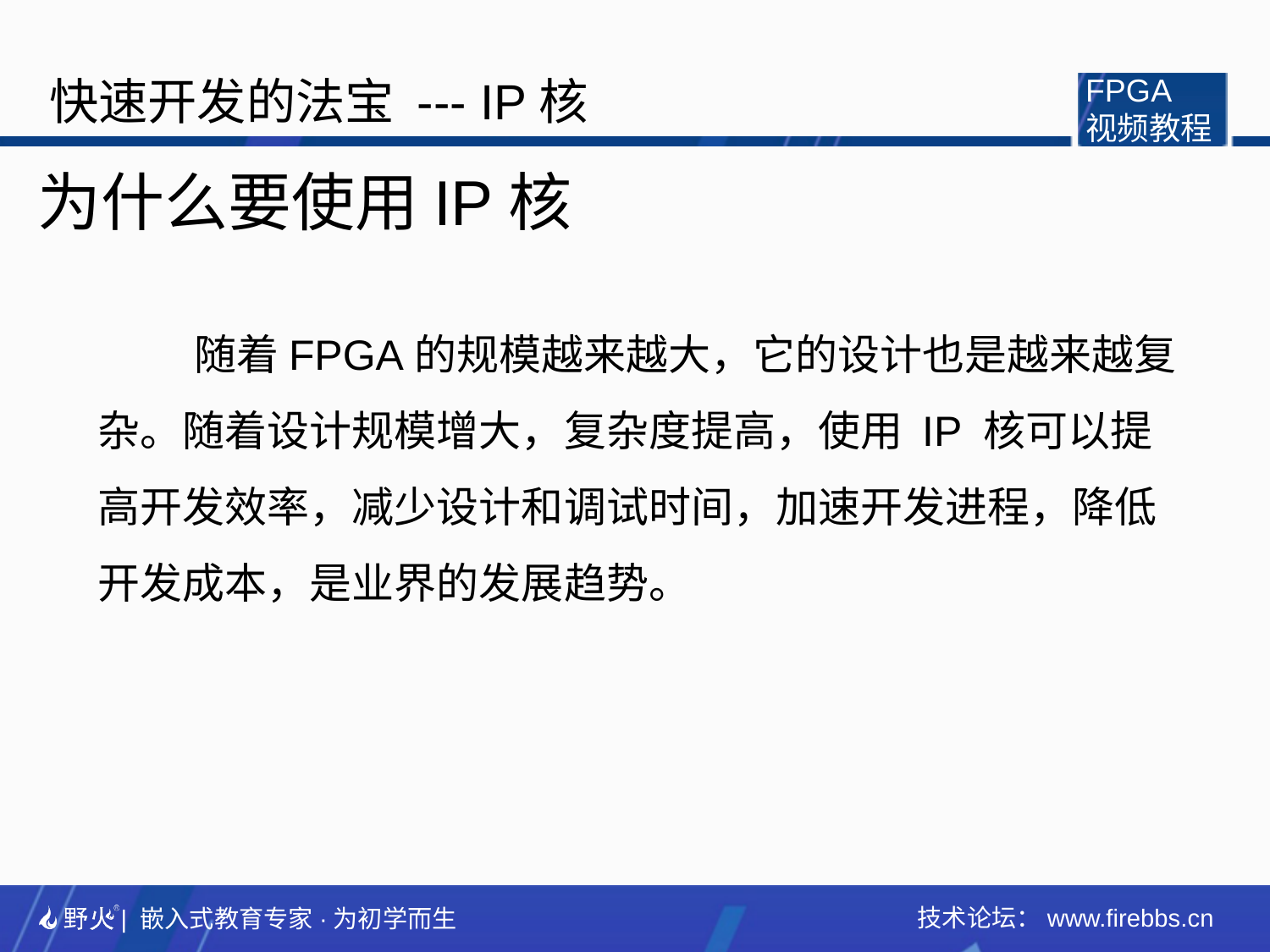

快速开发的法宝 --- IP核
FPGA
视频教程
为什么要使用IP核
         随着FPGA的规模越来越大，它的设计也是越来越复杂。随着设计规模增大，复杂度提高，使用 IP 核可以提高开发效率，减少设计和调试时间，加速开发进程，降低开发成本，是业界的发展趋势。